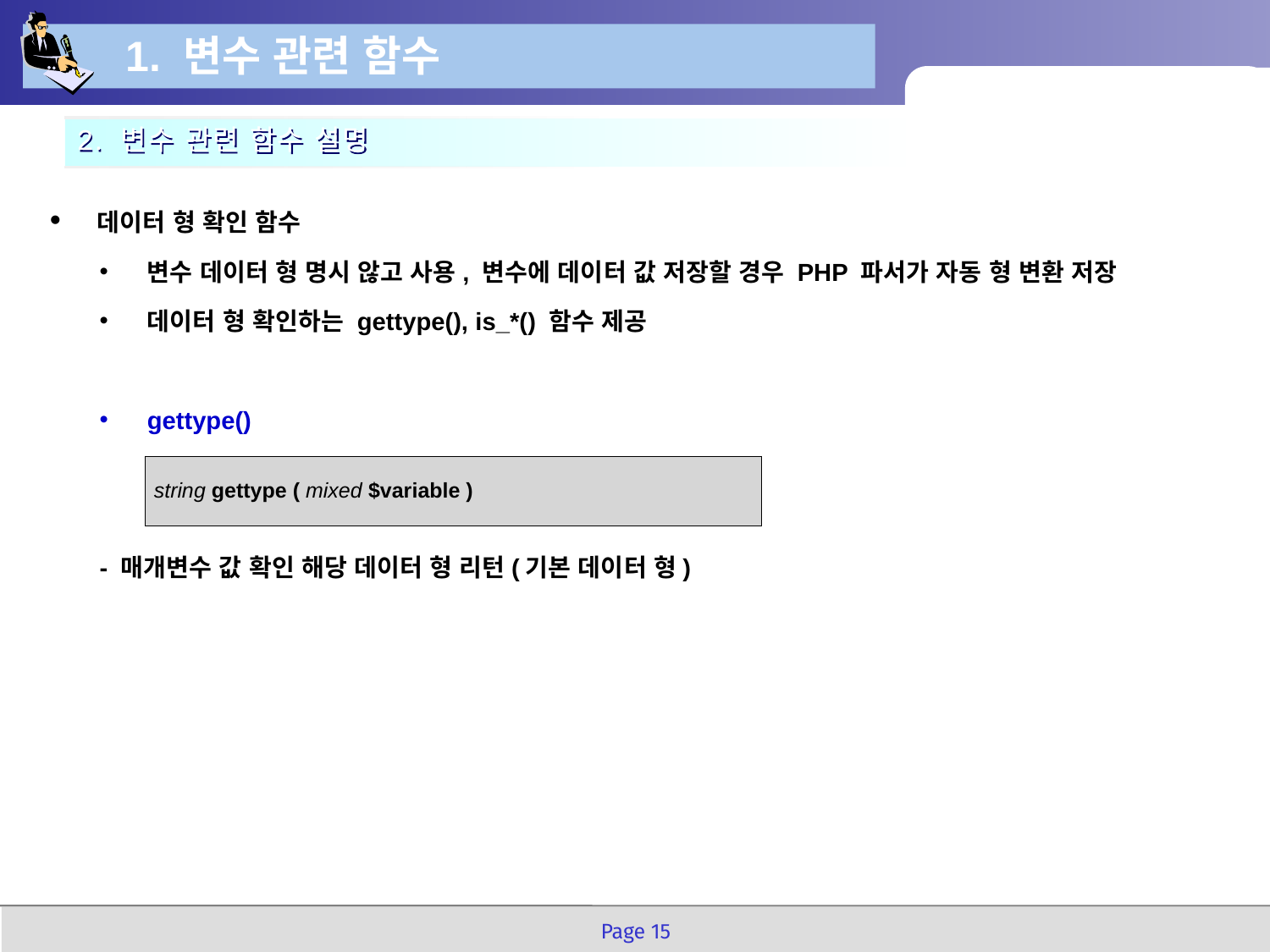

1. 변수 관련 함수
2. 변수 관련 함수 설명

데이터 형 확인 함수
변수 데이터 형 명시 않고 사용, 변수에 데이터 값 저장할 경우 PHP 파서가 자동 형 변환 저장
데이터 형 확인하는 gettype(), is_*() 함수 제공

gettype()

- 매개변수 값 확인 해당 데이터 형 리턴(기본 데이터 형)
| string gettype ( mixed $variable ) |
| --- |
Page 15